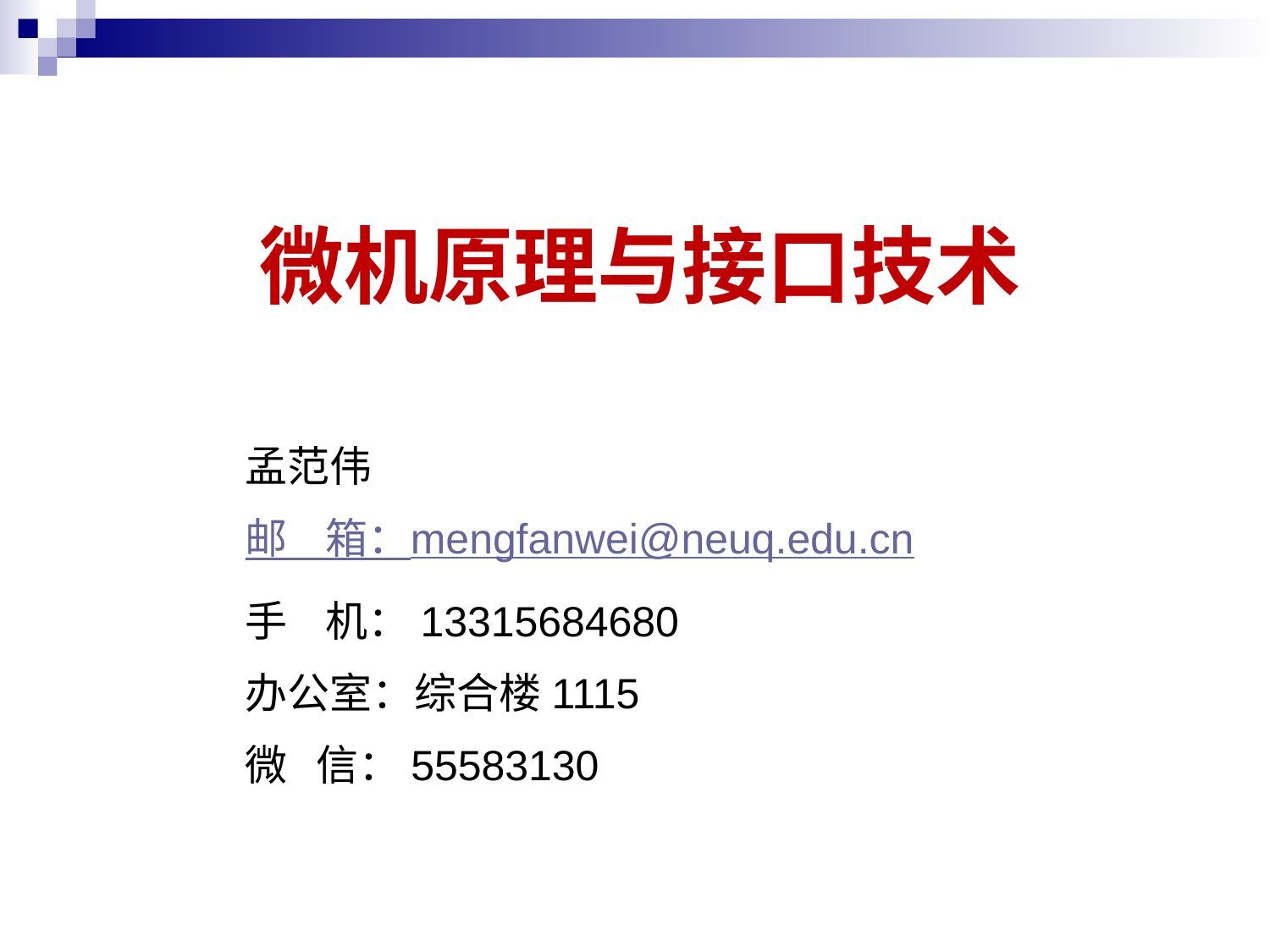

微机原理与接口技术
孟范伟
邮    箱：mengfanwei@neuq.edu.cn
手    机：13315684680
办公室：综合楼1115
微   信：55583130